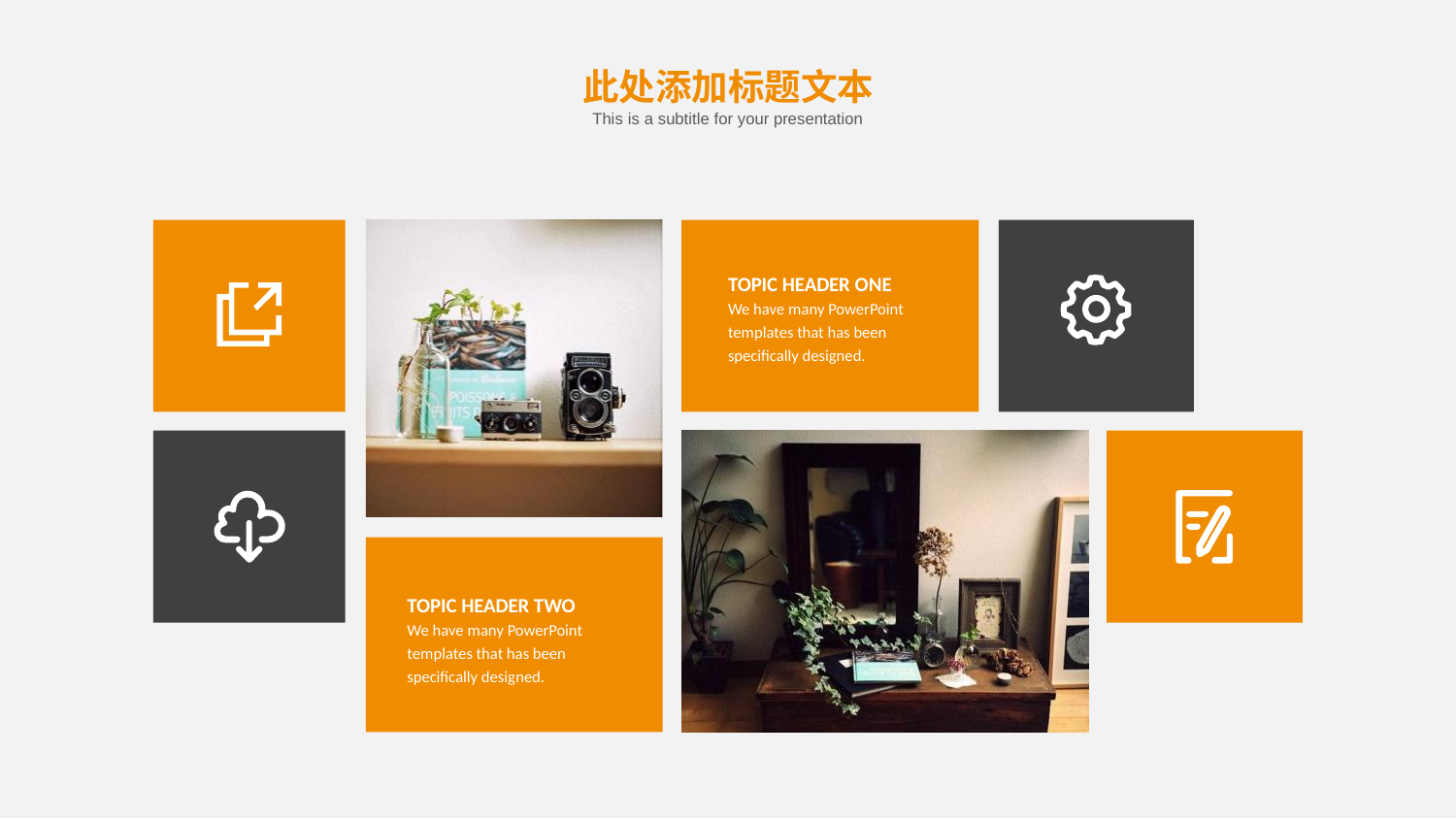

此处添加标题文本
This is a subtitle for your presentation

TOPIC HEADER ONE
We have many PowerPoint templates that has been specifically designed.

TOPIC HEADER TWO
We have many PowerPoint templates that has been specifically designed.